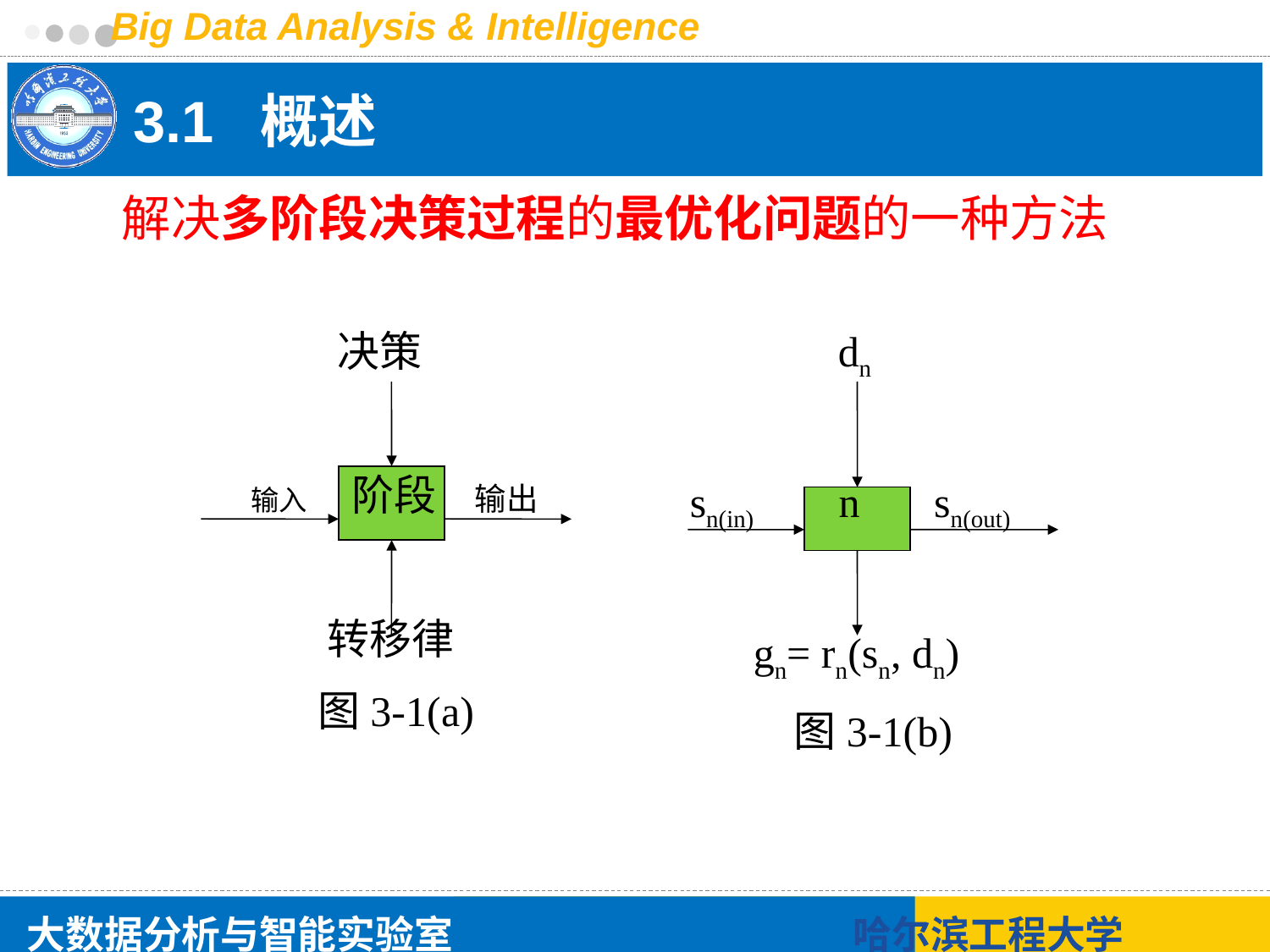

6
# 3.1  概述
解决多阶段决策过程的最优化问题的一种方法
             决策

    输入     阶段    输出

            转移律
           图3-1(a)
               dn

 sn(in)        n       sn(out)

       gn= rn(sn, dn)
           图3-1(b)